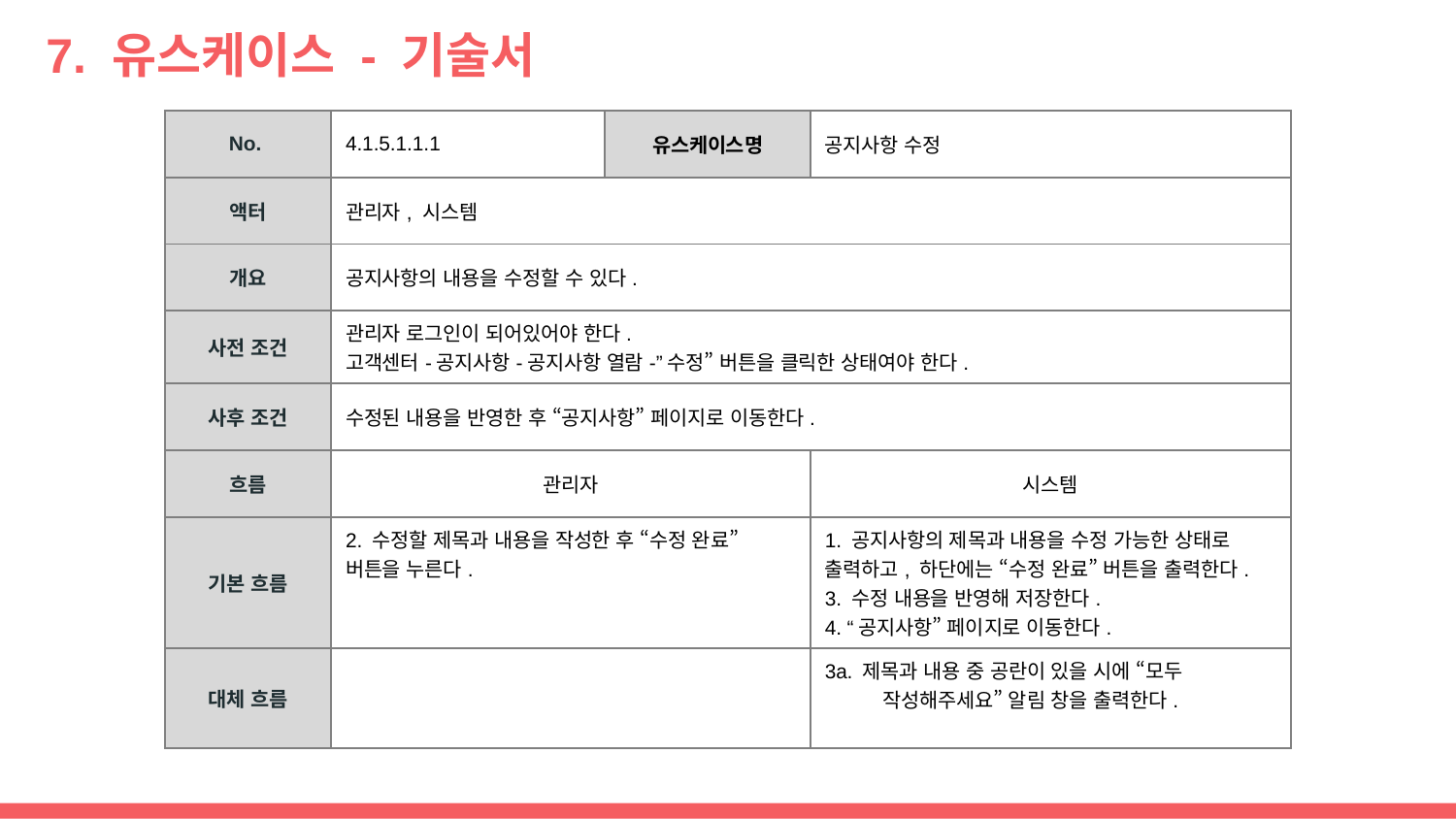

# 7. 유스케이스 - 기술서
| No. | 4.1.5.1.1.1 | 유스케이스명 | 공지사항 수정 |
| --- | --- | --- | --- |
| 액터 | 관리자, 시스템 |  |  |
| 개요 | 공지사항의 내용을 수정할 수 있다. |  |  |
| 사전 조건 | 관리자 로그인이 되어있어야 한다. 고객센터-공지사항-공지사항 열람-”수정” 버튼을 클릭한 상태여야 한다. |  |  |
| 사후 조건 | 수정된 내용을 반영한 후 “공지사항” 페이지로 이동한다. |  |  |
| 흐름 | 관리자 |  | 시스템 |
| 기본 흐름 | 2. 수정할 제목과 내용을 작성한 후 “수정 완료” 버튼을 누른다. |  | 1. 공지사항의 제목과 내용을 수정 가능한 상태로 출력하고, 하단에는 “수정 완료” 버튼을 출력한다. 3. 수정 내용을 반영해 저장한다. 4. “공지사항” 페이지로 이동한다. |
| 대체 흐름 |  |  | 3a. 제목과 내용 중 공란이 있을 시에 “모두 작성해주세요” 알림 창을 출력한다. |